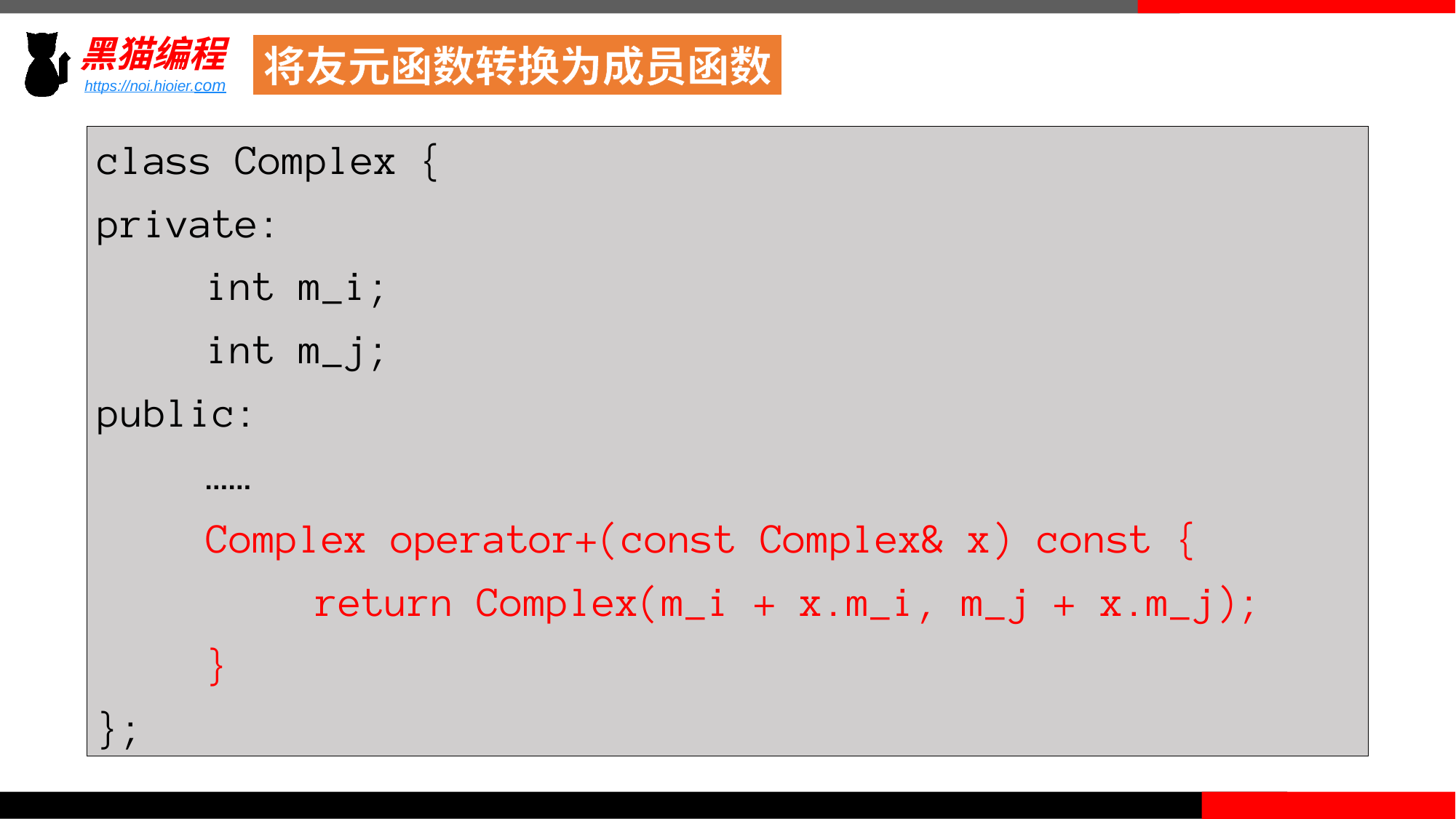

将友元函数转换为成员函数
class Complex {
private:
	int m_i;
	int m_j;
public:
	……
	Complex operator+(const Complex& x) const {
		return Complex(m_i + x.m_i, m_j + x.m_j);
	}
};